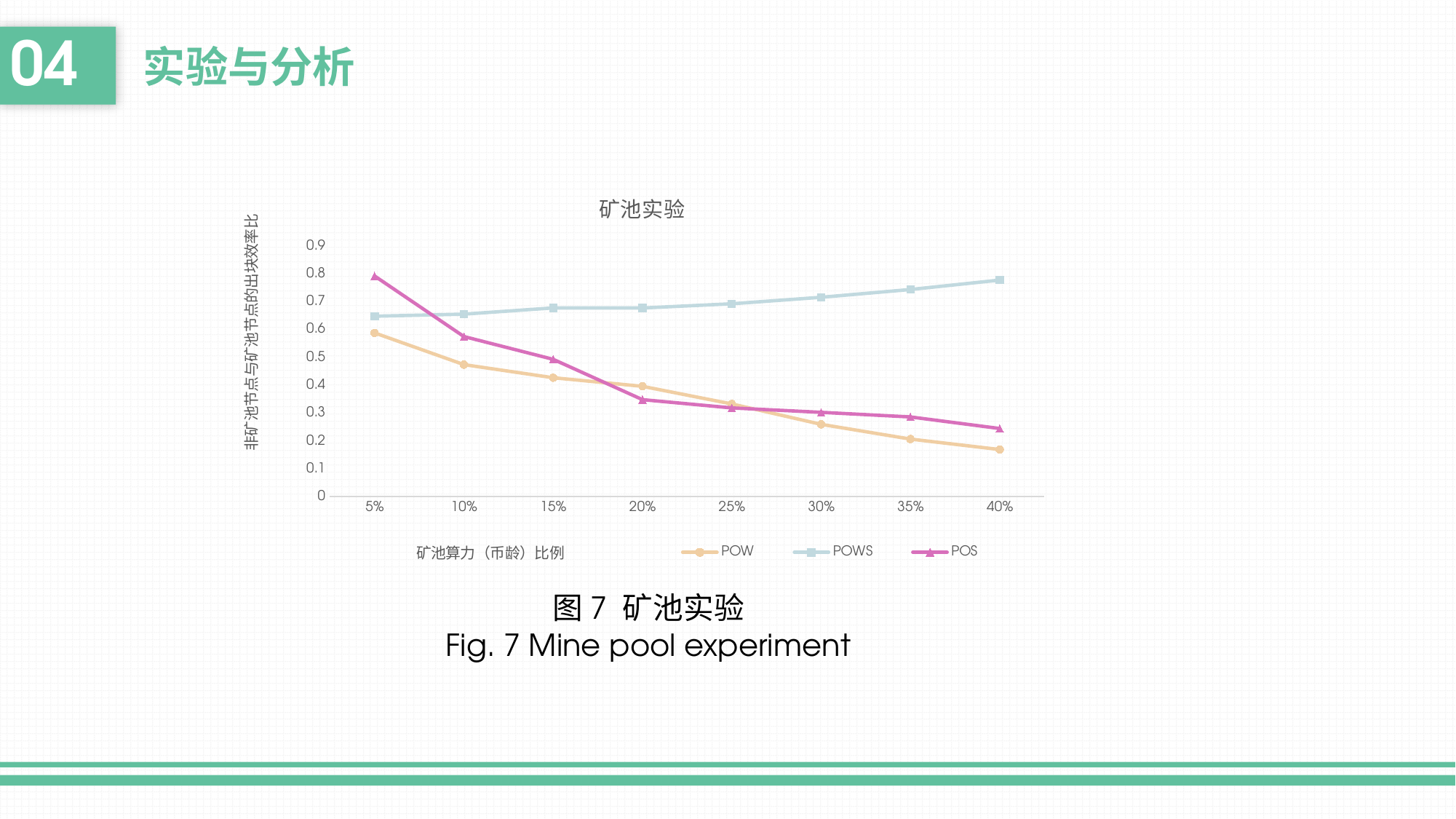

04
实验与分析

### Chart: 矿池实验

| Category | POW | POWS | POS |
|---|---|---|---|
| 0.05 | 0.5876 | 0.6474 | 0.7917 |
| 0.1 | 0.4737 | 0.6549 | 0.5744 |
| 0.15 | 0.4265 | 0.6773 | 0.4927 |
| 0.2 | 0.3956 | 0.6769 | 0.3478 |
| 0.25 | 0.3323 | 0.6921 | 0.3181 |
| 0.3 | 0.2592 | 0.7154 | 0.3023 |
| 0.35 | 0.2063 | 0.7433 | 0.2857 |
| 0.4 | 0.1687 | 0.7771 | 0.2442 |
图7 矿池实验
Fig. 7 Mine pool experiment